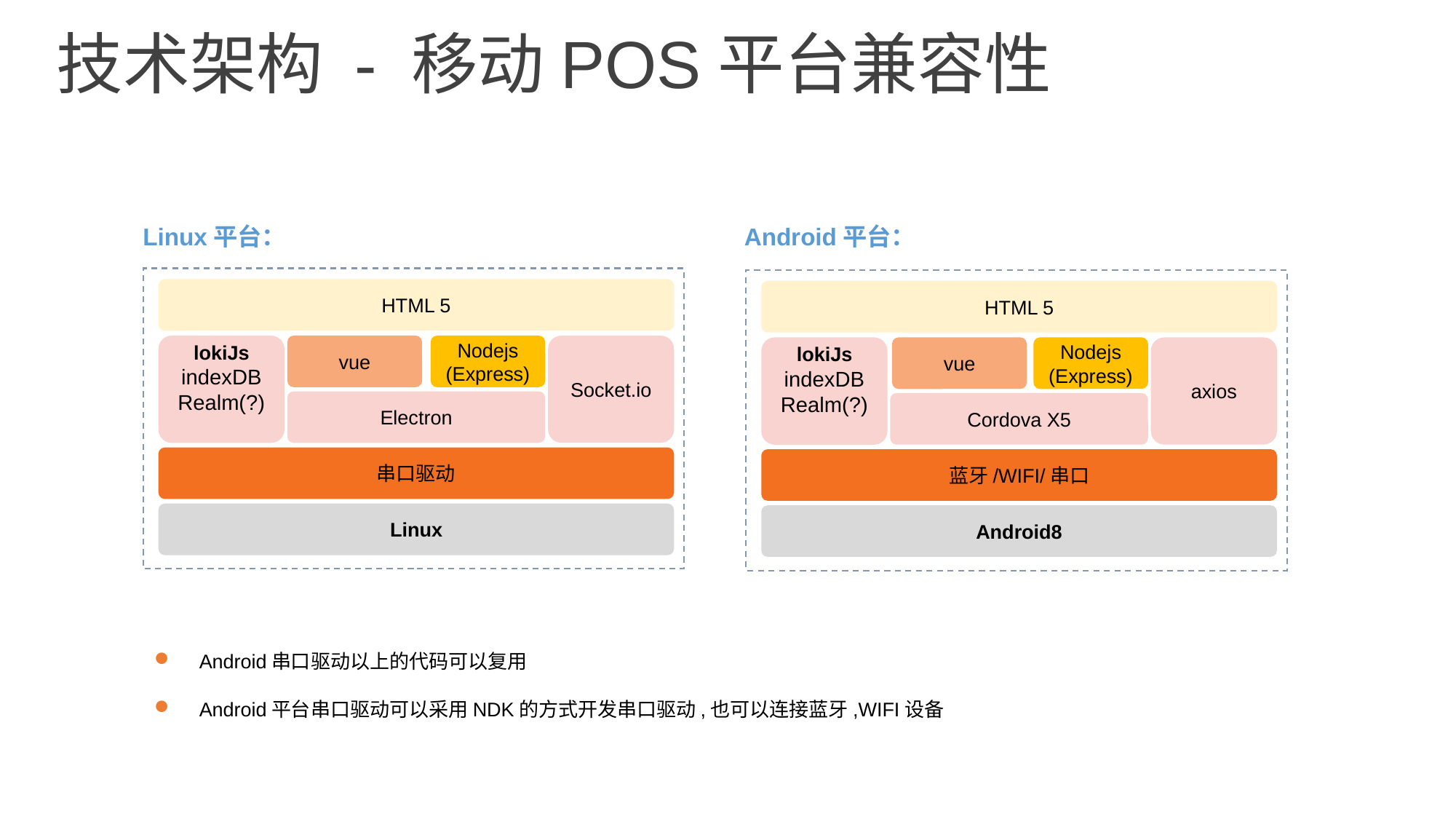

# 技术架构 - 移动POS平台兼容性
Linux平台：
Android平台：

HTML 5
HTML 5
vue
Nodejs
(Express)
lokiJs
indexDB
Realm(?)

Socket.io
vue
Nodejs
(Express)
lokiJs
indexDB
Realm(?)

axios
Electron
Cordova X5
串口驱动
蓝牙/WIFI/串口
Linux
Android8
Android串口驱动以上的代码可以复用
Android平台串口驱动可以采用NDK的方式开发串口驱动,也可以连接蓝牙,WIFI设备